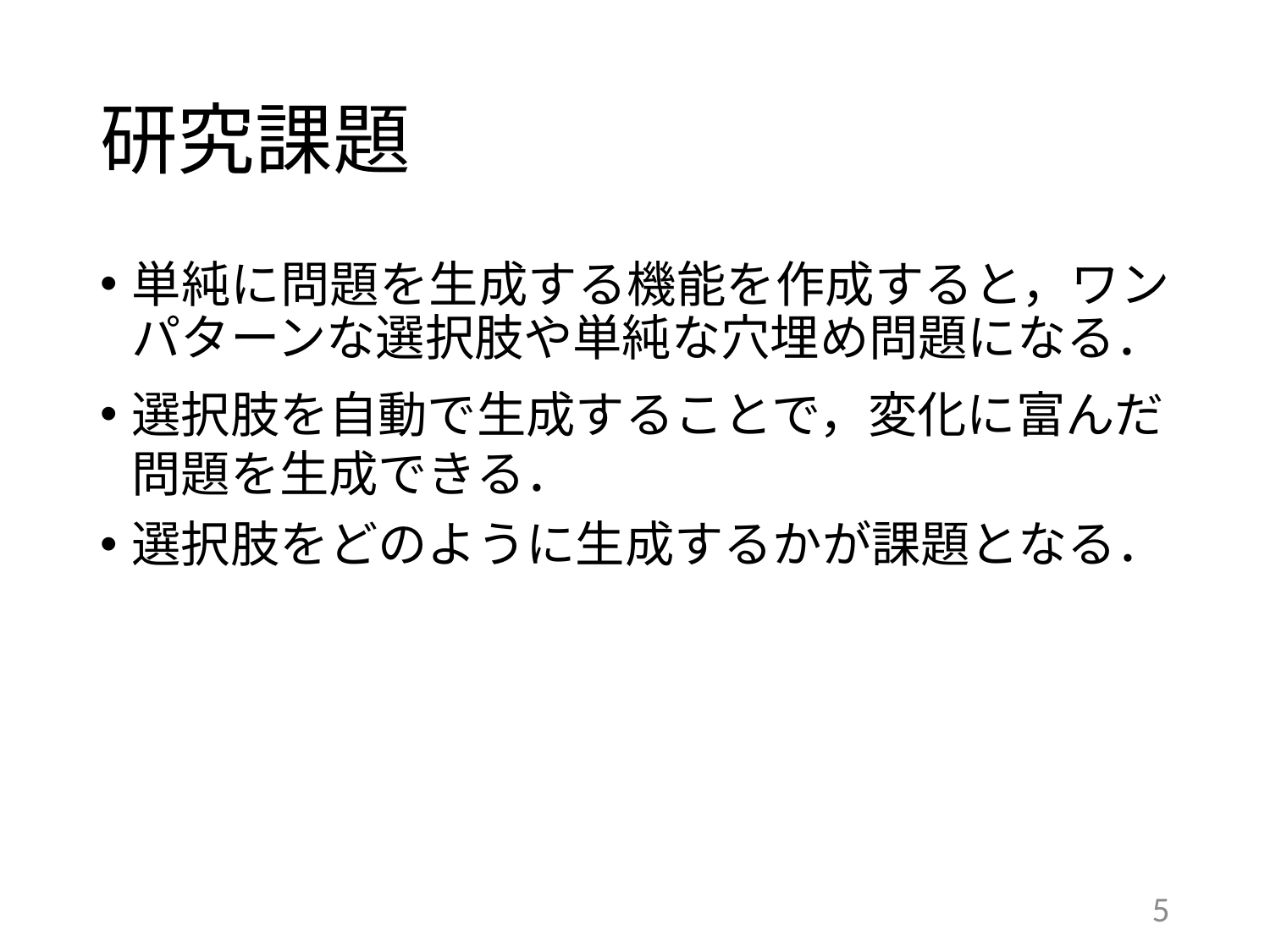

# 研究課題
単純に問題を生成する機能を作成すると，ワンパターンな選択肢や単純な穴埋め問題になる．
選択肢を自動で生成することで，変化に富んだ問題を生成できる．
選択肢をどのように生成するかが課題となる．
5